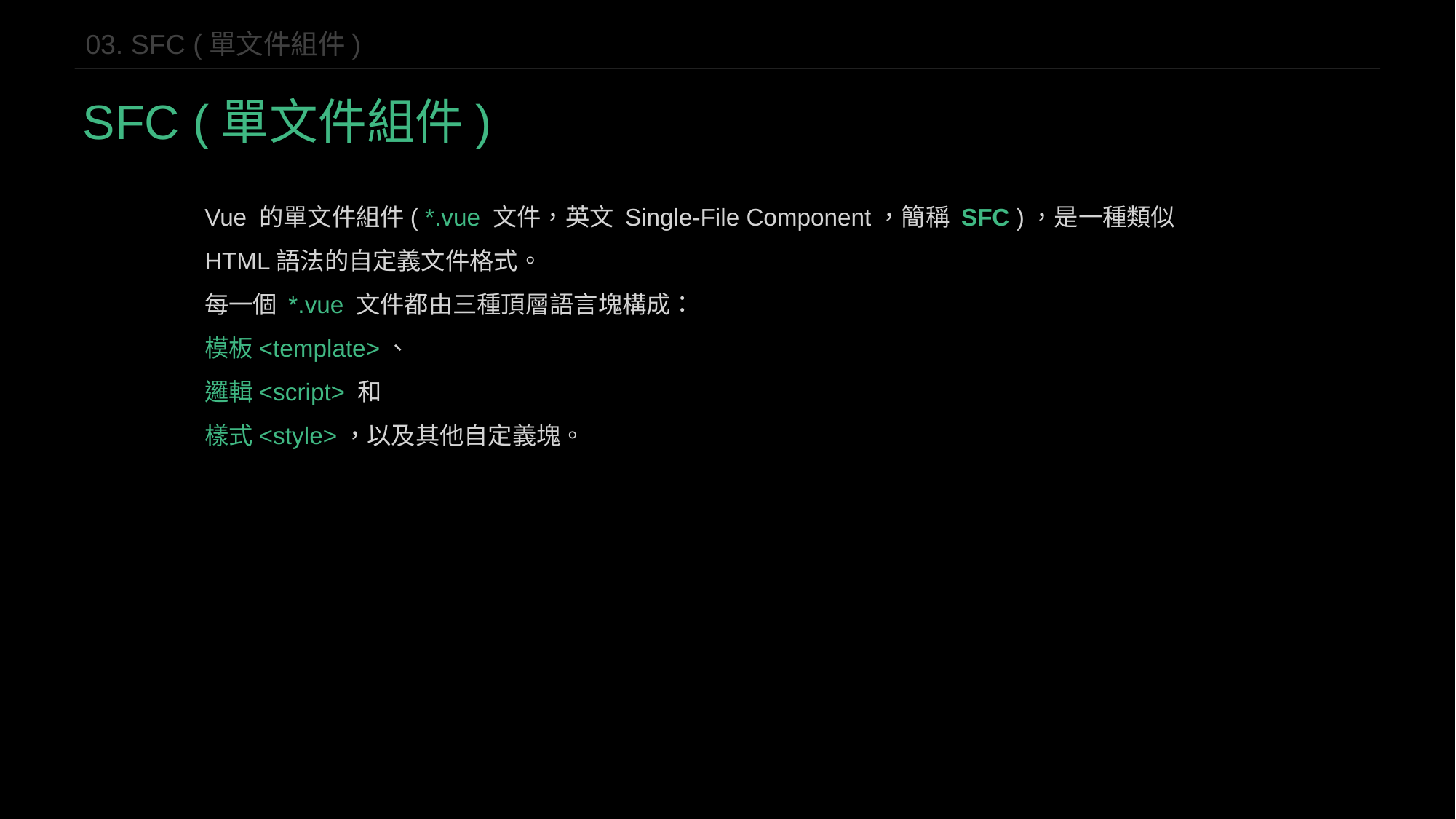

03. SFC (單文件組件)
SFC (單文件組件)
Vue 的單文件組件( *.vue 文件，英文 Single-File Component，簡稱 SFC )，是一種類似HTML語法的自定義文件格式。
每一個 *.vue 文件都由三種頂層語言塊構成：
模板<template>、
邏輯<script> 和
樣式<style>，以及其他自定義塊。